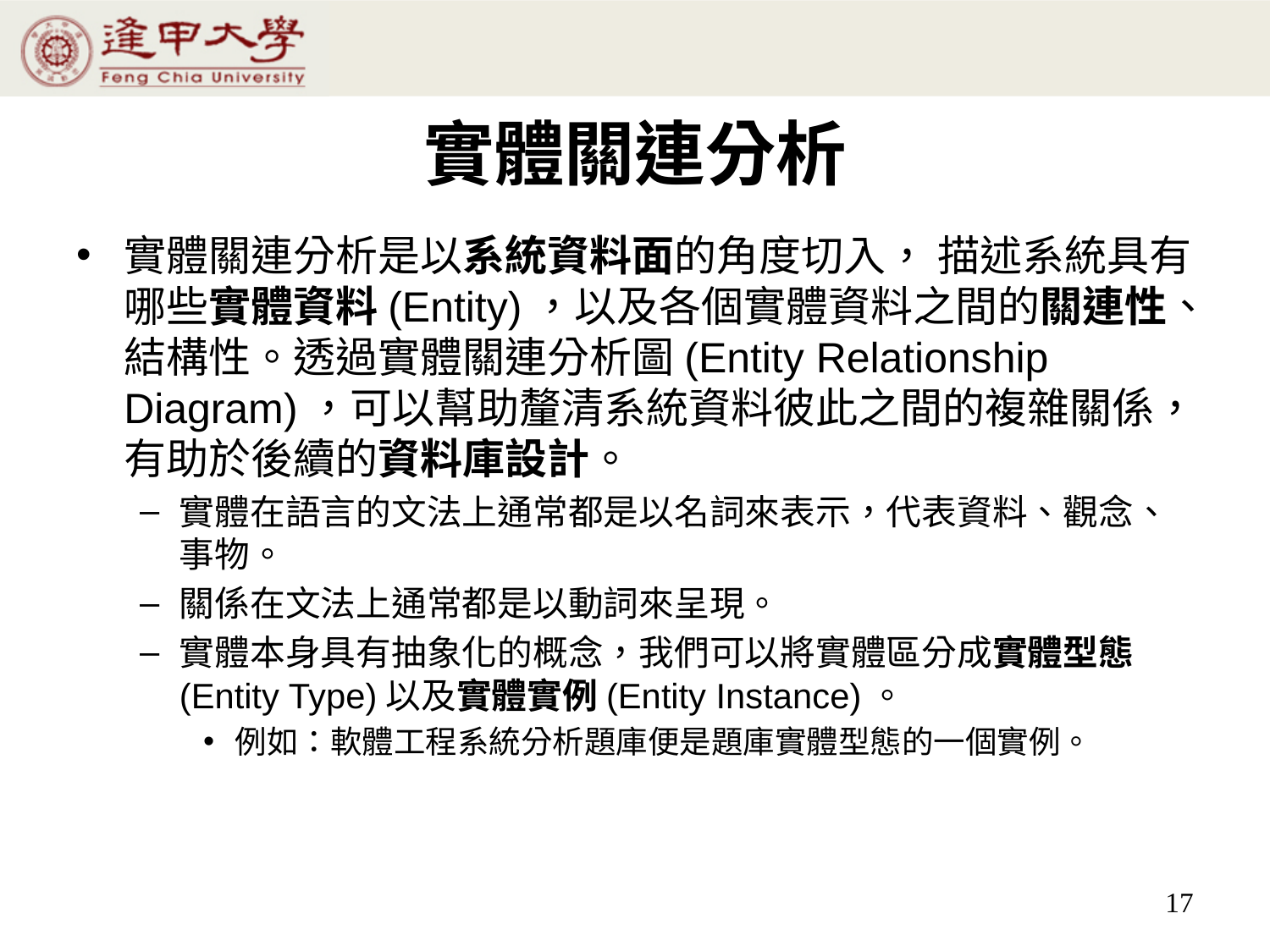

# 實體關連分析
實體關連分析是以系統資料面的角度切入， 描述系統具有哪些實體資料(Entity)，以及各個實體資料之間的關連性、結構性。透過實體關連分析圖(Entity Relationship Diagram)，可以幫助釐清系統資料彼此之間的複雜關係，有助於後續的資料庫設計。
實體在語言的文法上通常都是以名詞來表示，代表資料、觀念、事物。
關係在文法上通常都是以動詞來呈現。
實體本身具有抽象化的概念，我們可以將實體區分成實體型態(Entity Type)以及實體實例(Entity Instance)。
例如：軟體工程系統分析題庫便是題庫實體型態的一個實例。

17